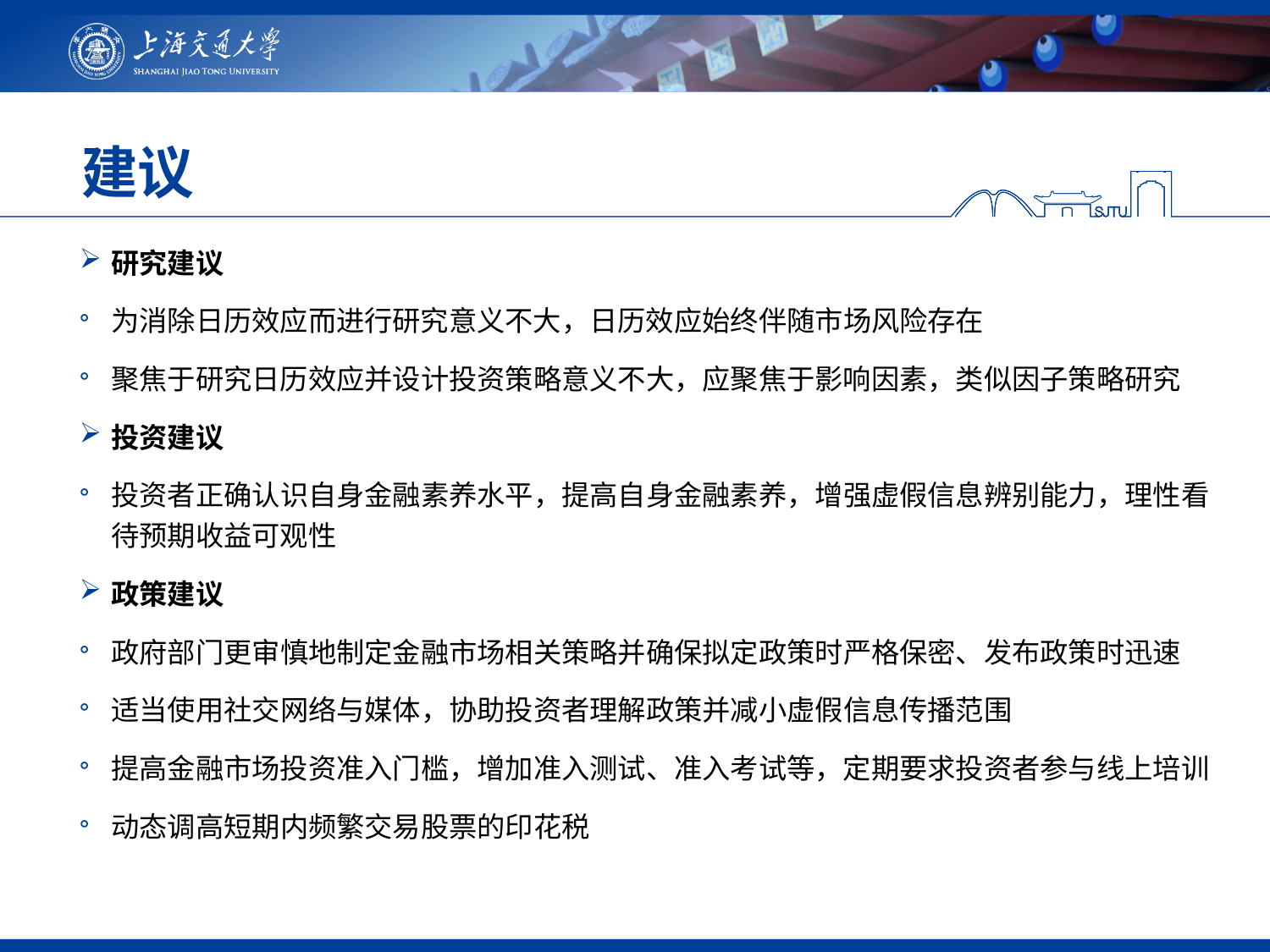

# 建议
研究建议
为消除日历效应而进行研究意义不大，日历效应始终伴随市场风险存在
聚焦于研究日历效应并设计投资策略意义不大，应聚焦于影响因素，类似因子策略研究
投资建议
投资者正确认识自身金融素养水平，提高自身金融素养，增强虚假信息辨别能力，理性看待预期收益可观性
政策建议
政府部门更审慎地制定金融市场相关策略并确保拟定政策时严格保密、发布政策时迅速
适当使用社交网络与媒体，协助投资者理解政策并减小虚假信息传播范围
提高金融市场投资准入门槛，增加准入测试、准入考试等，定期要求投资者参与线上培训
动态调高短期内频繁交易股票的印花税